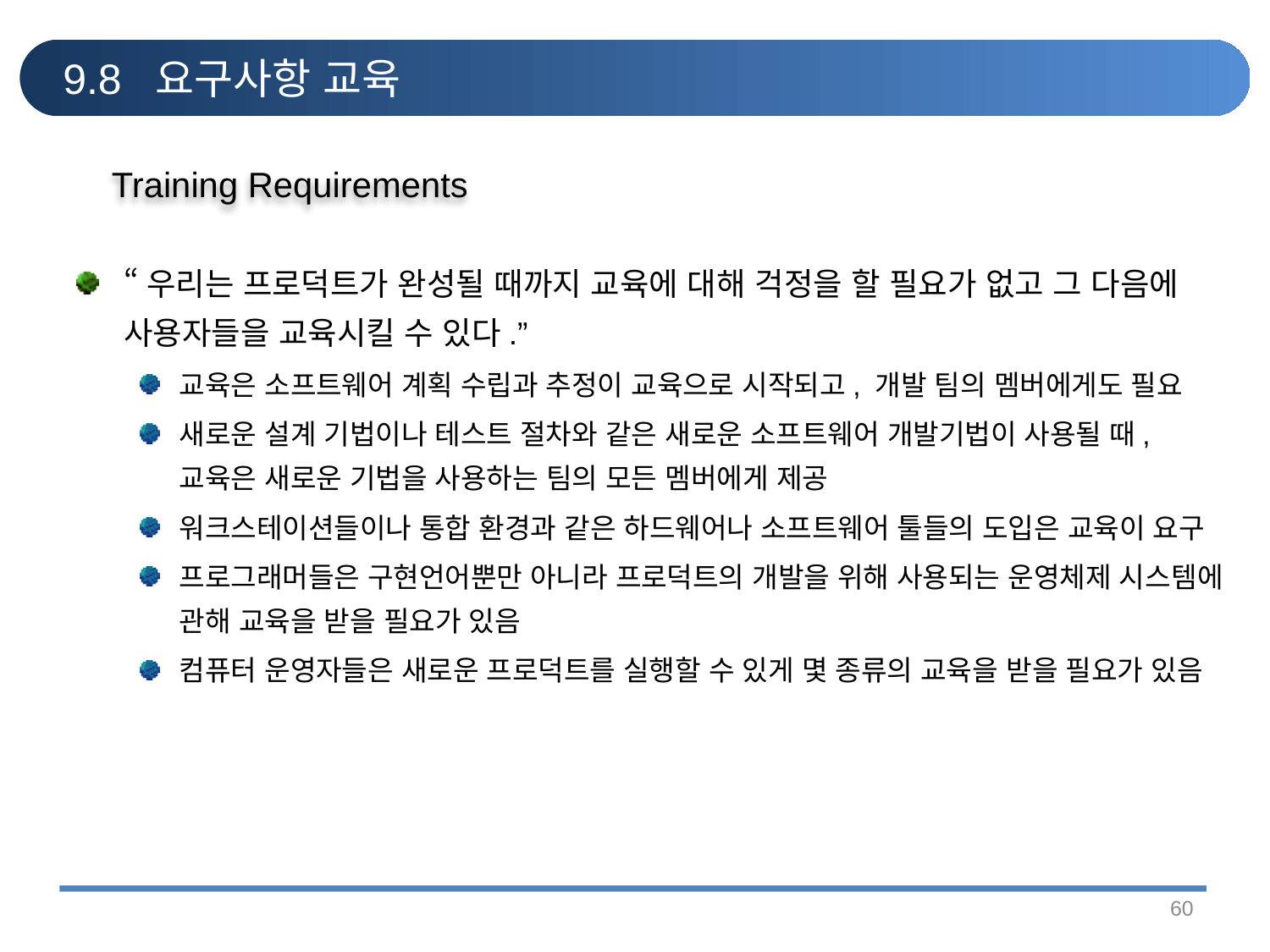

# 9.8  요구사항 교육
Training Requirements
“우리는 프로덕트가 완성될 때까지 교육에 대해 걱정을 할 필요가 없고 그 다음에 사용자들을 교육시킬 수 있다.”
교육은 소프트웨어 계획 수립과 추정이 교육으로 시작되고, 개발 팀의 멤버에게도 필요
새로운 설계 기법이나 테스트 절차와 같은 새로운 소프트웨어 개발기법이 사용될 때, 교육은 새로운 기법을 사용하는 팀의 모든 멤버에게 제공
워크스테이션들이나 통합 환경과 같은 하드웨어나 소프트웨어 툴들의 도입은 교육이 요구
프로그래머들은 구현언어뿐만 아니라 프로덕트의 개발을 위해 사용되는 운영체제 시스템에 관해 교육을 받을 필요가 있음
컴퓨터 운영자들은 새로운 프로덕트를 실행할 수 있게 몇 종류의 교육을 받을 필요가 있음
60